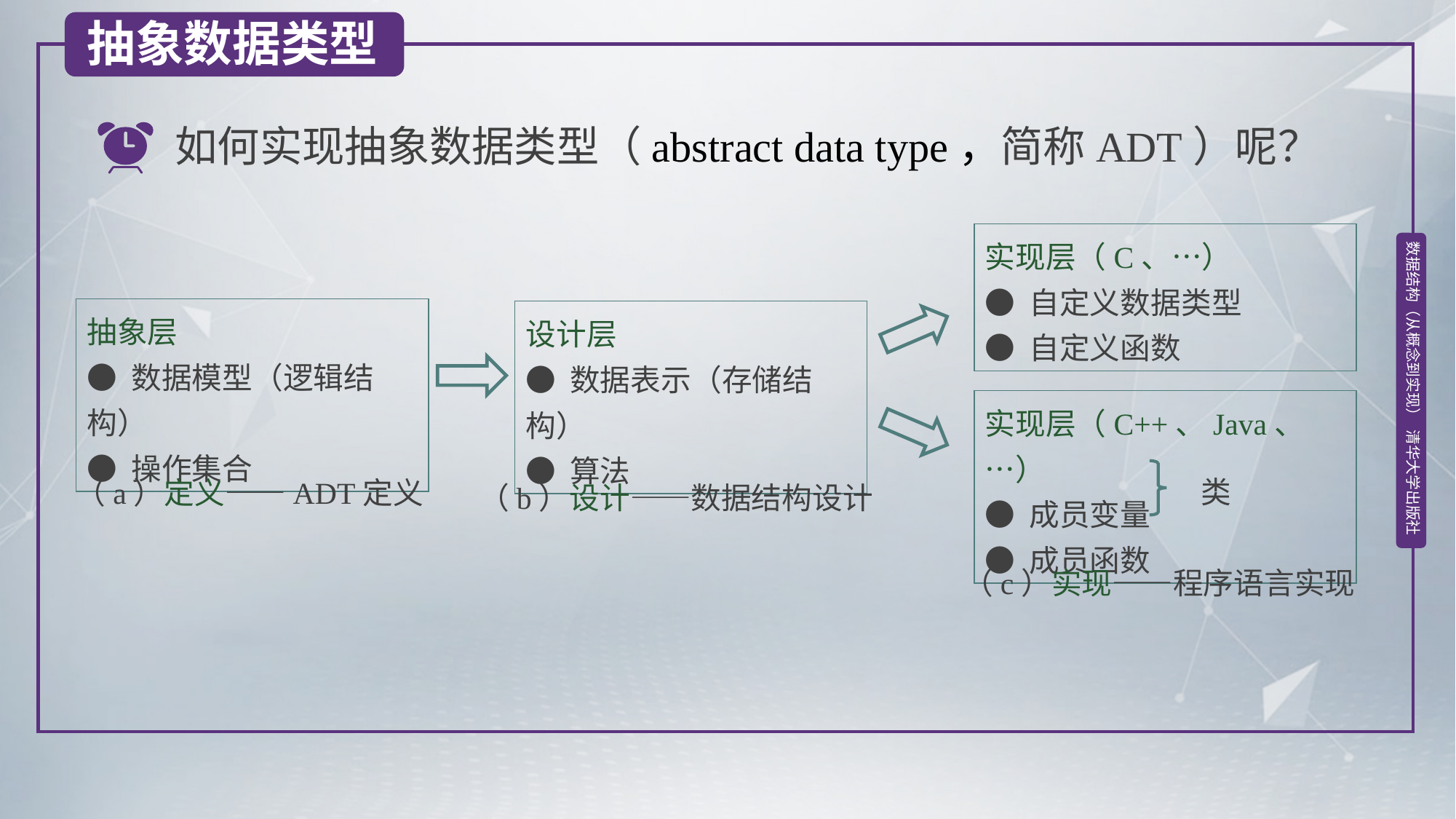

抽象数据类型

如何实现抽象数据类型（abstract data type，简称ADT）呢？

实现层（C、…）
● 自定义数据类型
● 自定义函数
抽象层
● 数据模型（逻辑结构）
● 操作集合
（a）定义——ADT定义
设计层
● 数据表示（存储结构）
● 算法

（b）设计——数据结构设计

（c）实现——程序语言实现
实现层（C++、Java、…）
● 成员变量
● 成员函数
类